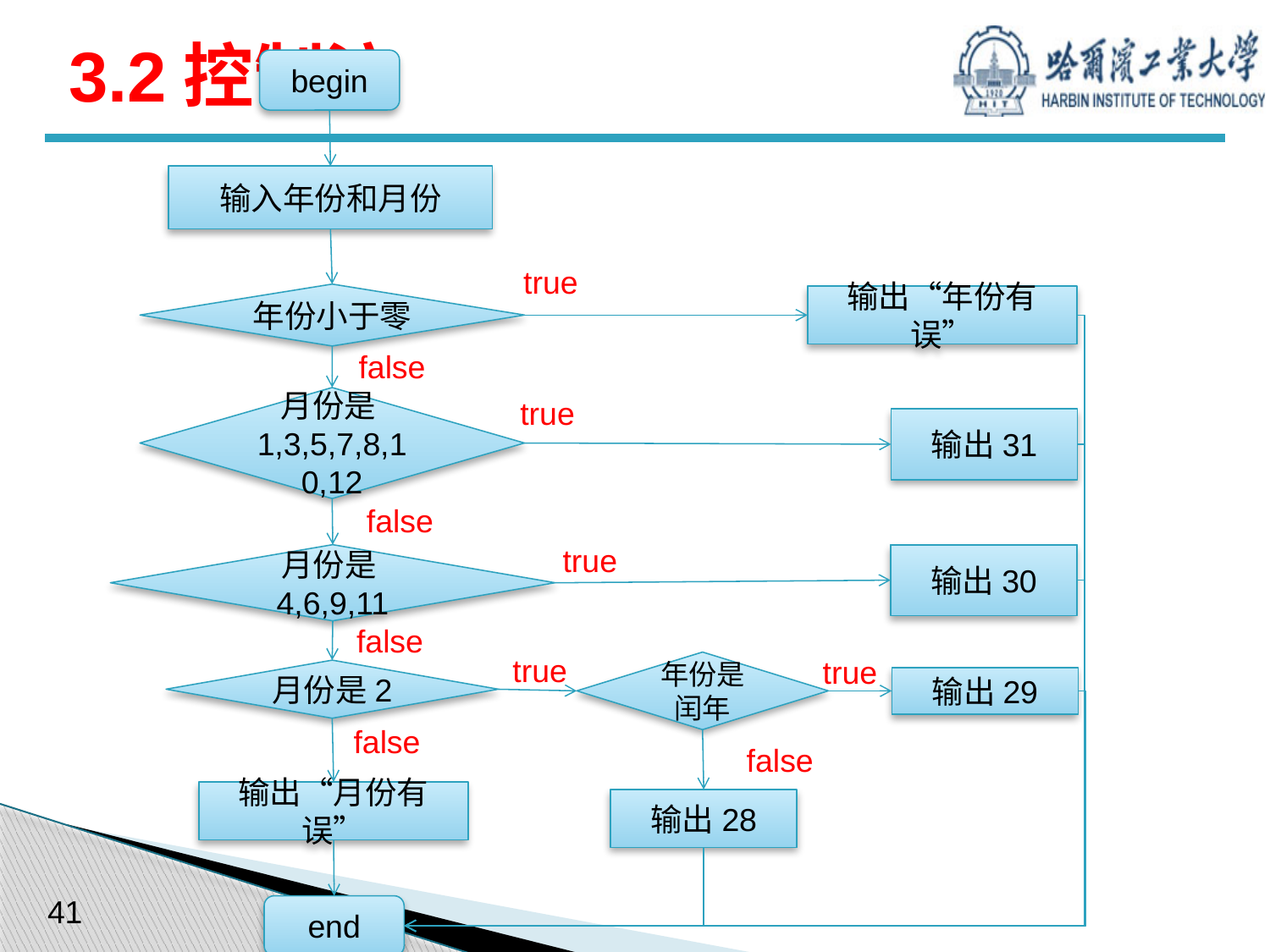

# 3.2控制流
begin
输入年份和月份
true
年份小于零
输出“年份有误”
false
月份是1,3,5,7,8,10,12
true
输出31
false
true
月份是4,6,9,11
输出30
false
true
true
年份是
闰年
月份是2
输出29
false
false
输出“月份有误”
输出28
end